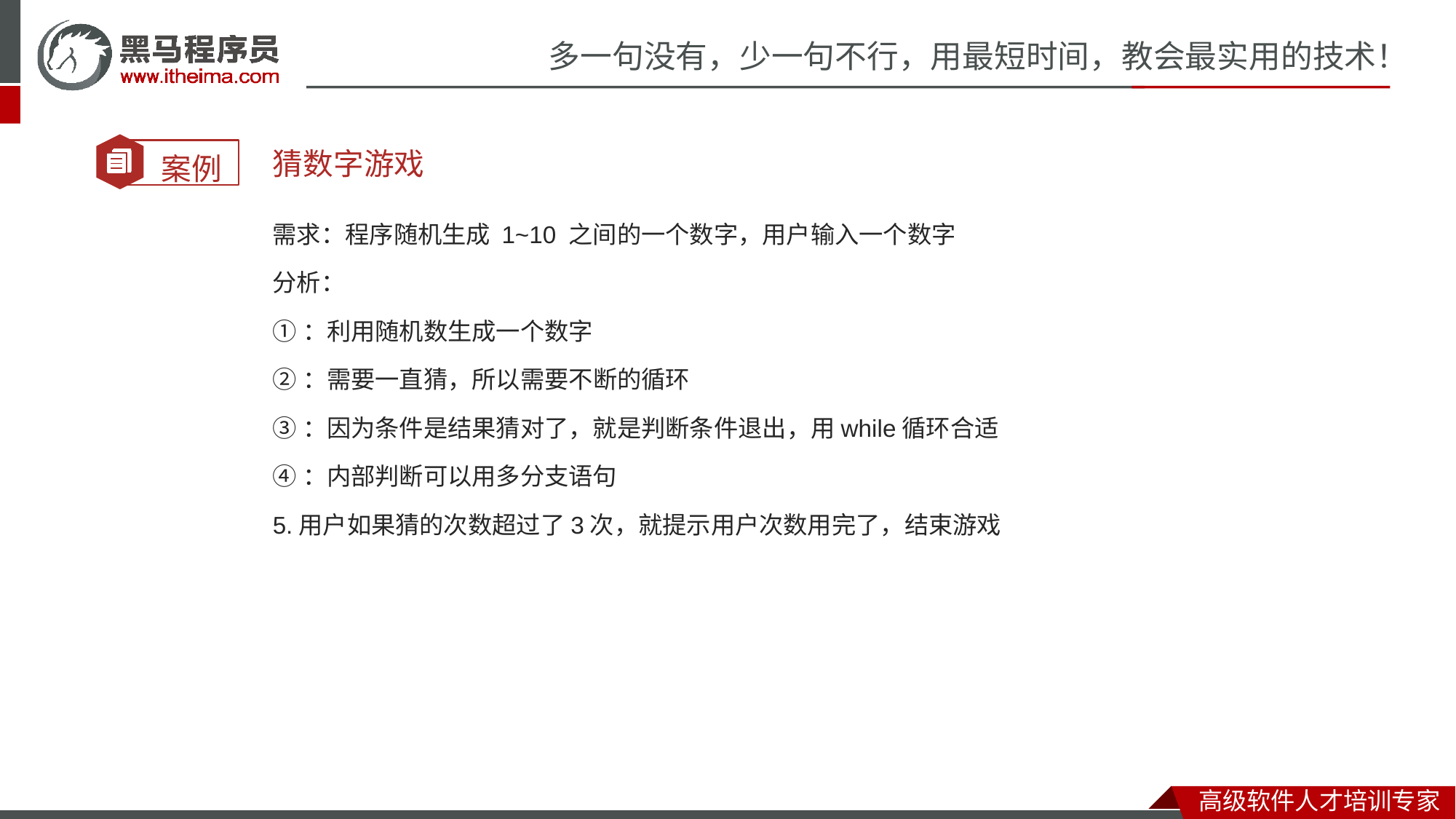

猜数字游戏
需求：程序随机生成 1~10 之间的一个数字，用户输入一个数字
分析：
①：利用随机数生成一个数字
②：需要一直猜，所以需要不断的循环
③：因为条件是结果猜对了，就是判断条件退出，用while循环合适
④：内部判断可以用多分支语句
5.用户如果猜的次数超过了3次，就提示用户次数用完了，结束游戏